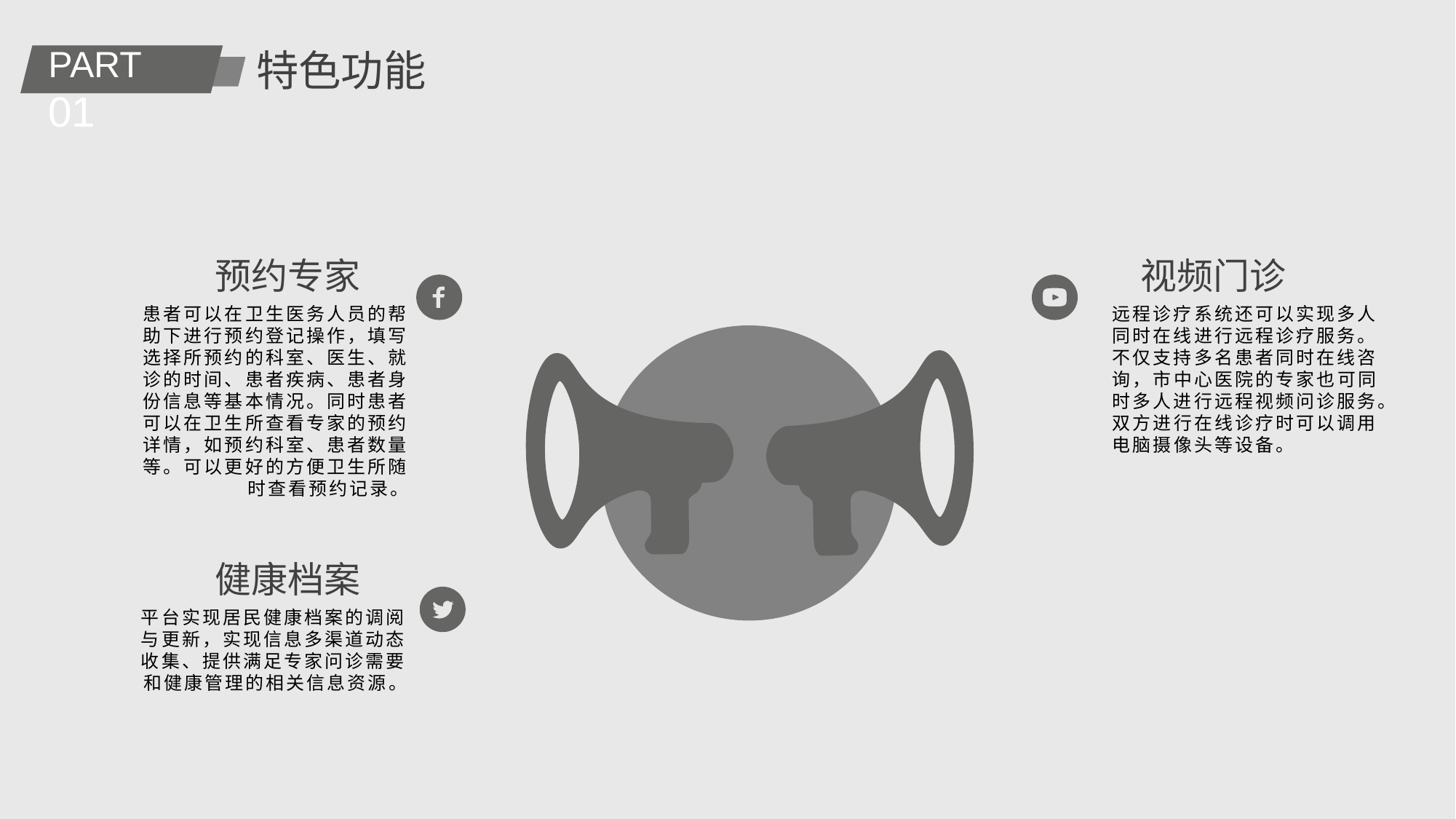

PART 01
特色功能

预约专家
患者可以在卫生医务人员的帮助下进行预约登记操作，填写选择所预约的科室、医生、就诊的时间、患者疾病、患者身份信息等基本情况。同时患者可以在卫生所查看专家的预约详情，如预约科室、患者数量等。可以更好的方便卫生所随时查看预约记录。
视频门诊
远程诊疗系统还可以实现多人同时在线进行远程诊疗服务。不仅支持多名患者同时在线咨询，市中心医院的专家也可同时多人进行远程视频问诊服务。双方进行在线诊疗时可以调用电脑摄像头等设备。

健康档案
平台实现居民健康档案的调阅与更新，实现信息多渠道动态收集、提供满足专家问诊需要和健康管理的相关信息资源。